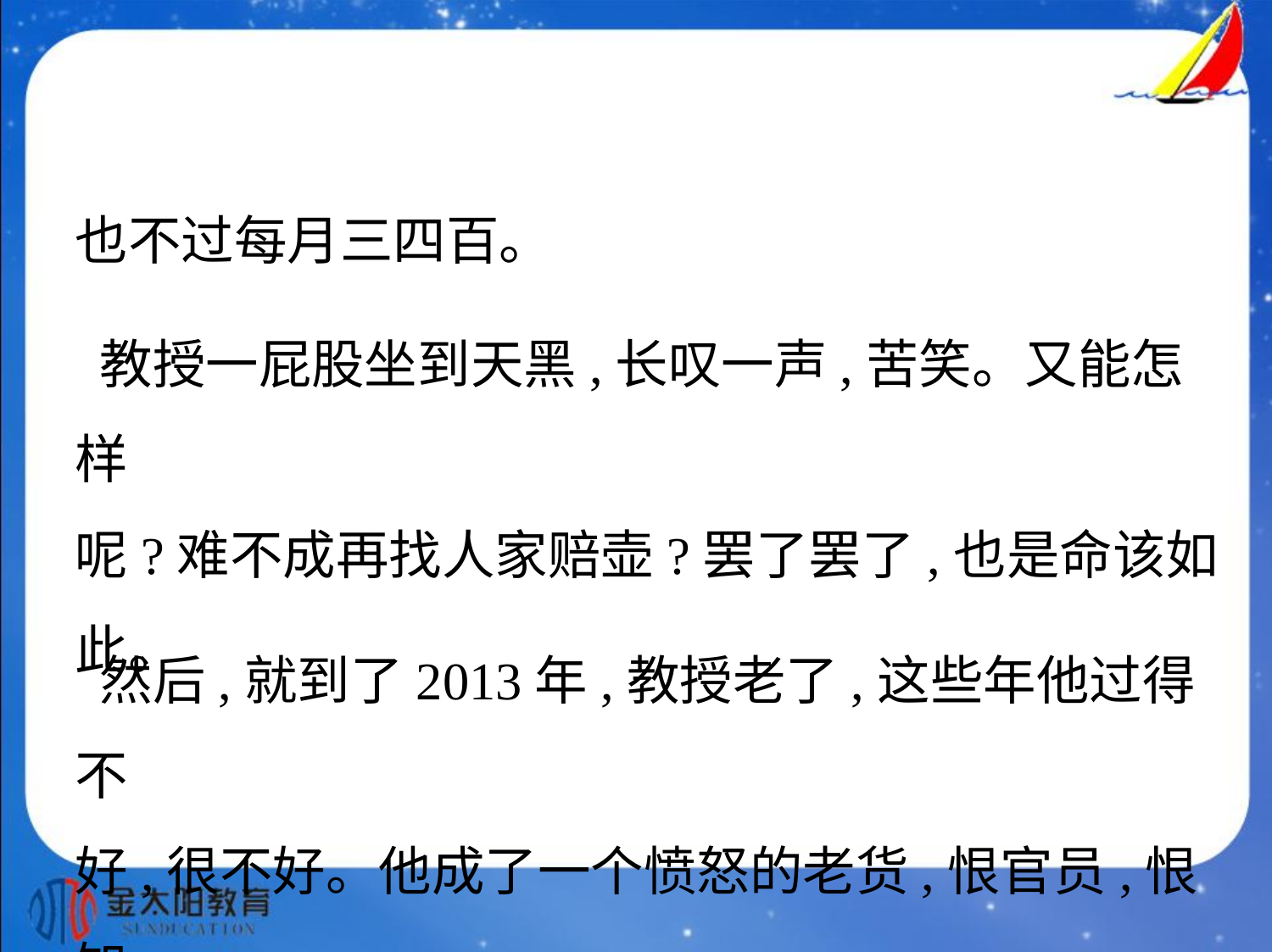

也不过每月三四百。
 教授一屁股坐到天黑,长叹一声,苦笑。又能怎样
呢?难不成再找人家赔壶?罢了罢了,也是命该如
此。
 然后,就到了2013年,教授老了,这些年他过得不
好,很不好。他成了一个愤怒的老货,恨官员,恨知